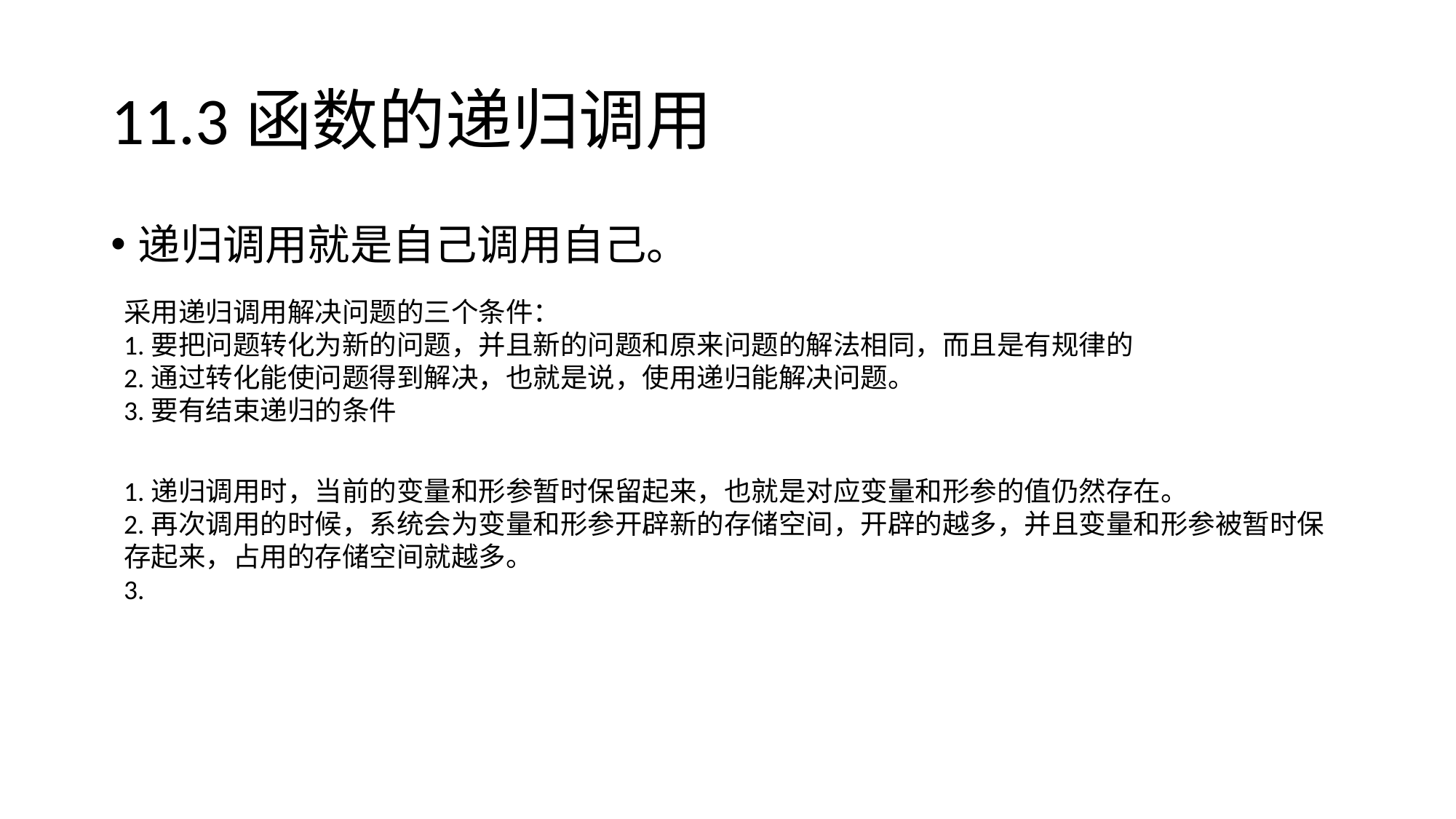

# 11.3函数的递归调用
递归调用就是自己调用自己。
采用递归调用解决问题的三个条件：
1.要把问题转化为新的问题，并且新的问题和原来问题的解法相同，而且是有规律的
2.通过转化能使问题得到解决，也就是说，使用递归能解决问题。
3.要有结束递归的条件
1.递归调用时，当前的变量和形参暂时保留起来，也就是对应变量和形参的值仍然存在。
2.再次调用的时候，系统会为变量和形参开辟新的存储空间，开辟的越多，并且变量和形参被暂时保存起来，占用的存储空间就越多。
3.